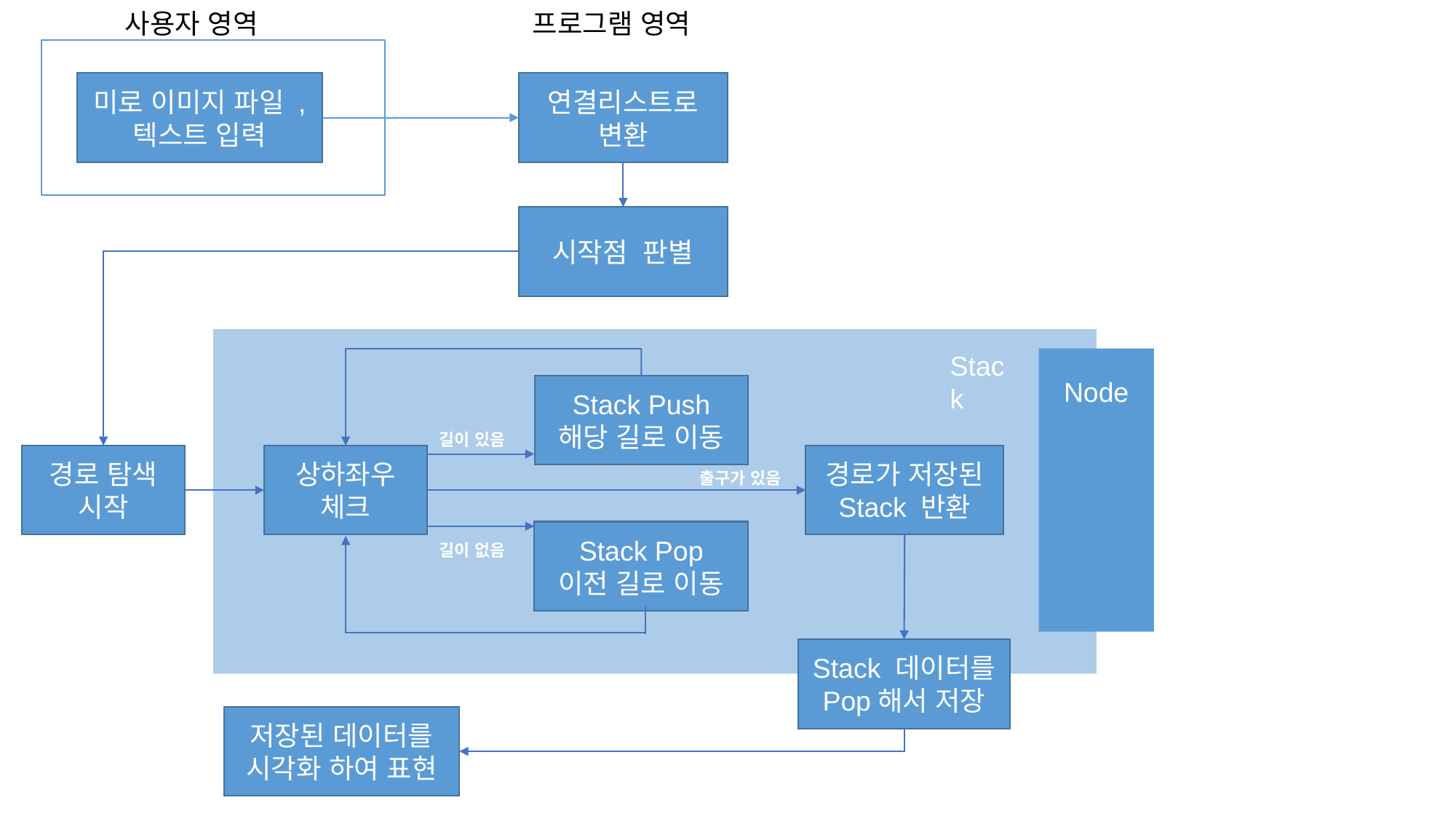

사용자 영역
프로그램 영역

미로 이미지 파일 , 텍스트 입력
연결리스트로 변환
시작점  판별

Stack

Node
Stack Push
해당 길로 이동
길이 있음
경로 탐색 시작
상하좌우 체크
경로가 저장된 Stack 반환
출구가 있음
Stack Pop
이전 길로 이동
길이 없음
Stack 데이터를 Pop해서 저장
저장된 데이터를 시각화 하여 표현